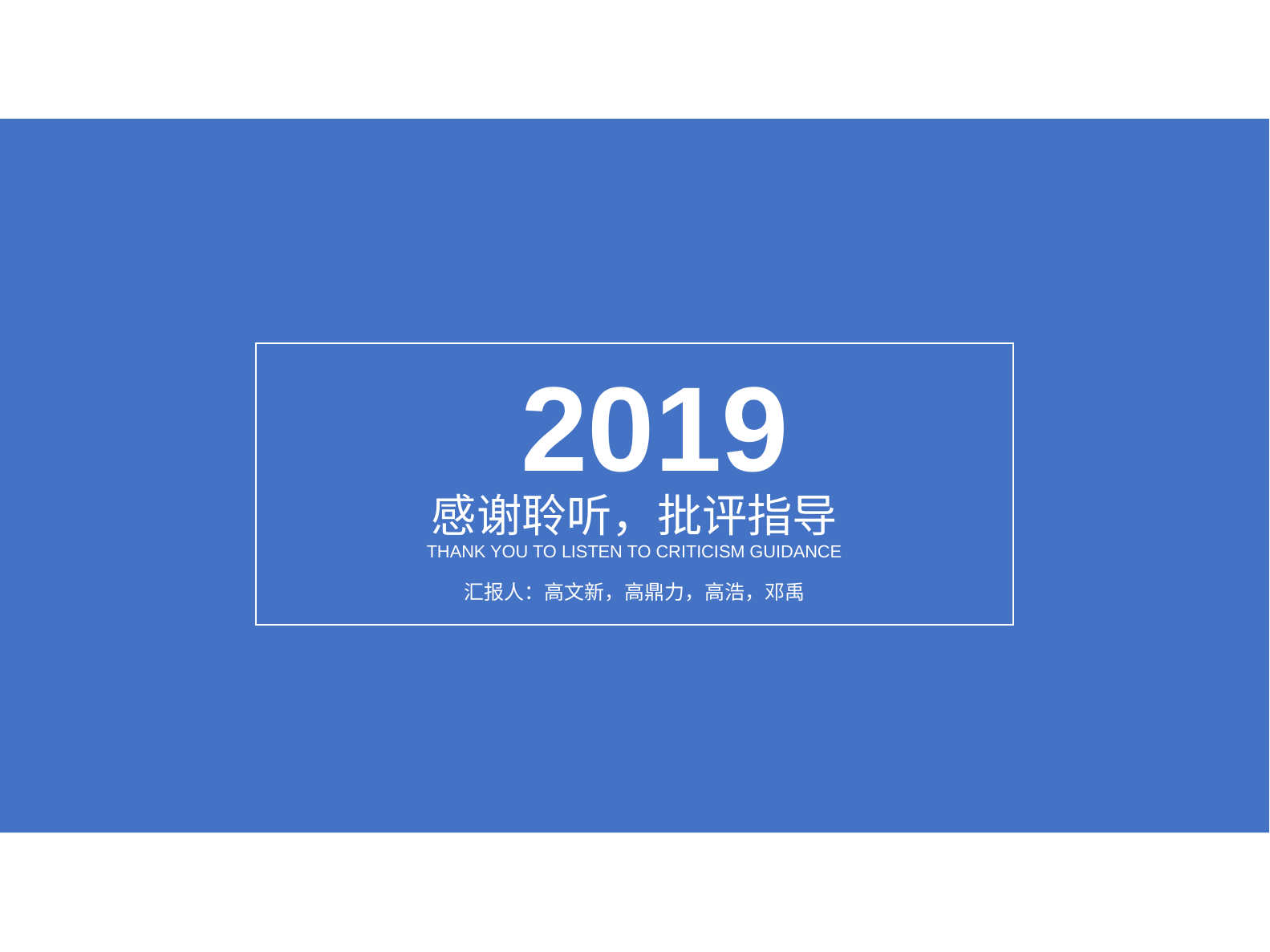

2019
感谢聆听，批评指导
THANK YOU TO LISTEN TO CRITICISM GUIDANCE
汇报人：高文新，高鼎力，高浩，邓禹